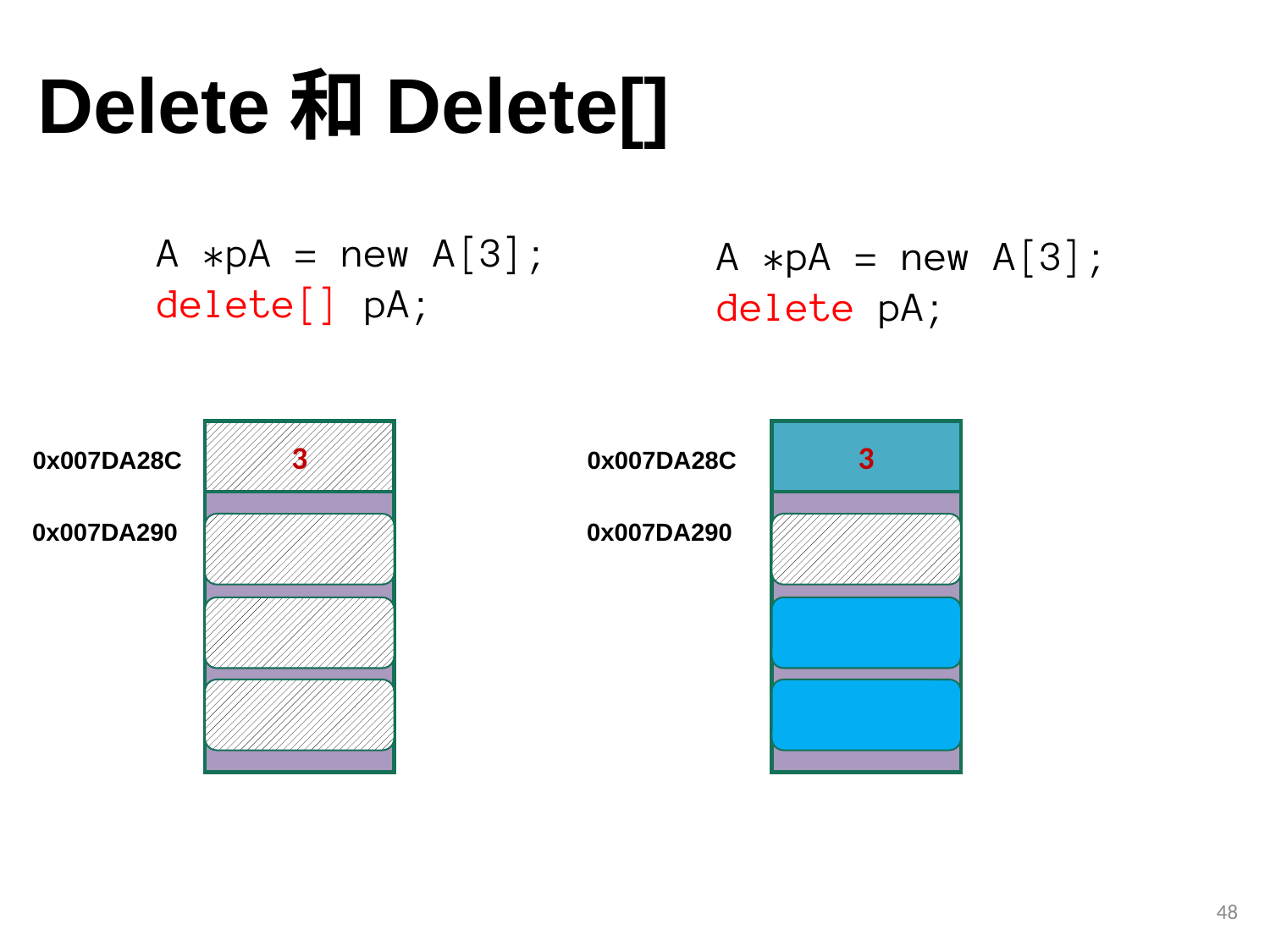

# Delete和Delete[]
A *pA = new A[3];
delete[] pA;
A *pA = new A[3];
delete pA;
3

3

0x007DA28C
0x007DA28C
0x007DA290
0x007DA290
48